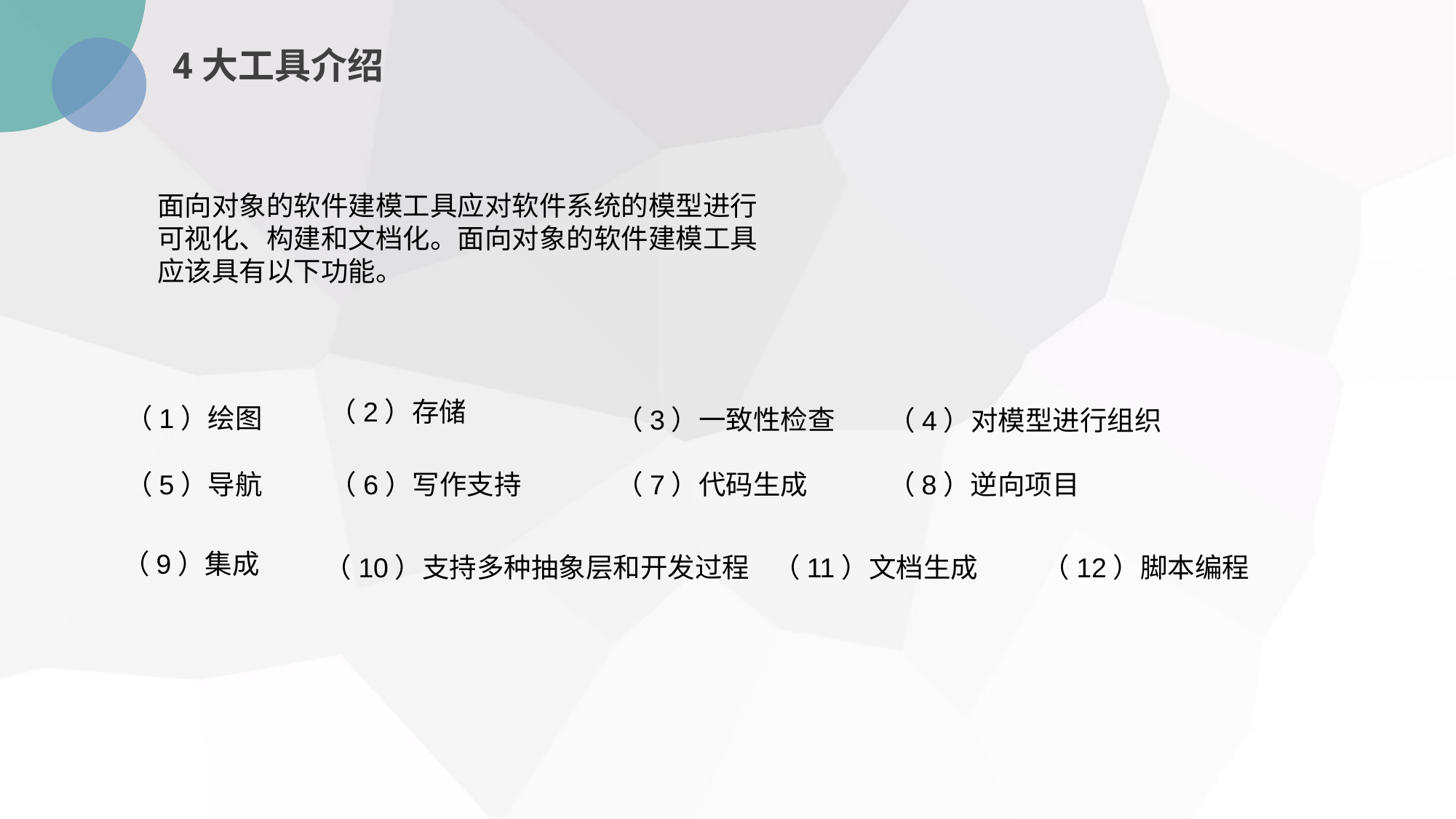

4大工具介绍
面向对象的软件建模工具应对软件系统的模型进行可视化、构建和文档化。面向对象的软件建模工具应该具有以下功能。
（2）存储
（1）绘图
（3）一致性检查
（4）对模型进行组织
（8）逆向项目
（6）写作支持
（5）导航
（7）代码生成
（9）集成
（10）支持多种抽象层和开发过程
（11）文档生成
（12）脚本编程